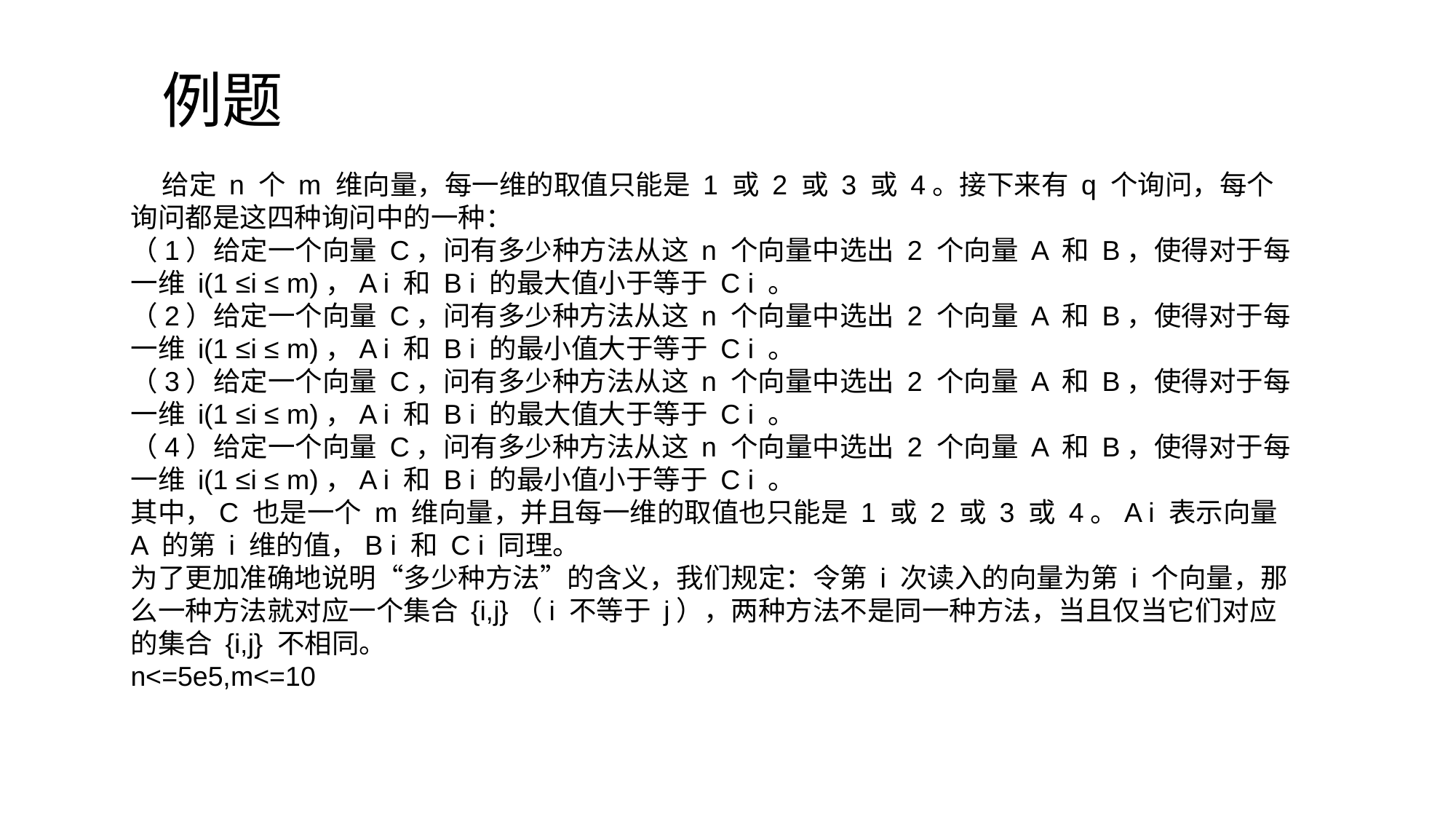

例题

    给定 n 个 m 维向量，每一维的取值只能是 1 或 2 或 3 或 4。接下来有 q 个询问，每个询问都是这四种询问中的一种：
（1）给定一个向量 C，问有多少种方法从这 n 个向量中选出 2 个向量 A 和 B，使得对于每一维 i(1 ≤i ≤ m)，A i 和 B i 的最大值小于等于 C i 。
（2）给定一个向量 C，问有多少种方法从这 n 个向量中选出 2 个向量 A 和 B，使得对于每一维 i(1 ≤i ≤ m)，A i 和 B i 的最小值大于等于 C i 。
（3）给定一个向量 C，问有多少种方法从这 n 个向量中选出 2 个向量 A 和 B，使得对于每一维 i(1 ≤i ≤ m)，A i 和 B i 的最大值大于等于 C i 。
（4）给定一个向量 C，问有多少种方法从这 n 个向量中选出 2 个向量 A 和 B，使得对于每一维 i(1 ≤i ≤ m)，A i 和 B i 的最小值小于等于 C i 。
其中，C 也是一个 m 维向量，并且每一维的取值也只能是 1 或 2 或 3 或 4。A i 表示向量 A 的第 i 维的值，B i 和 C i 同理。
为了更加准确地说明“多少种方法”的含义，我们规定：令第 i 次读入的向量为第 i 个向量，那么一种方法就对应一个集合 {i,j}（i 不等于 j），两种方法不是同一种方法，当且仅当它们对应的集合 {i,j} 不相同。
n<=5e5,m<=10